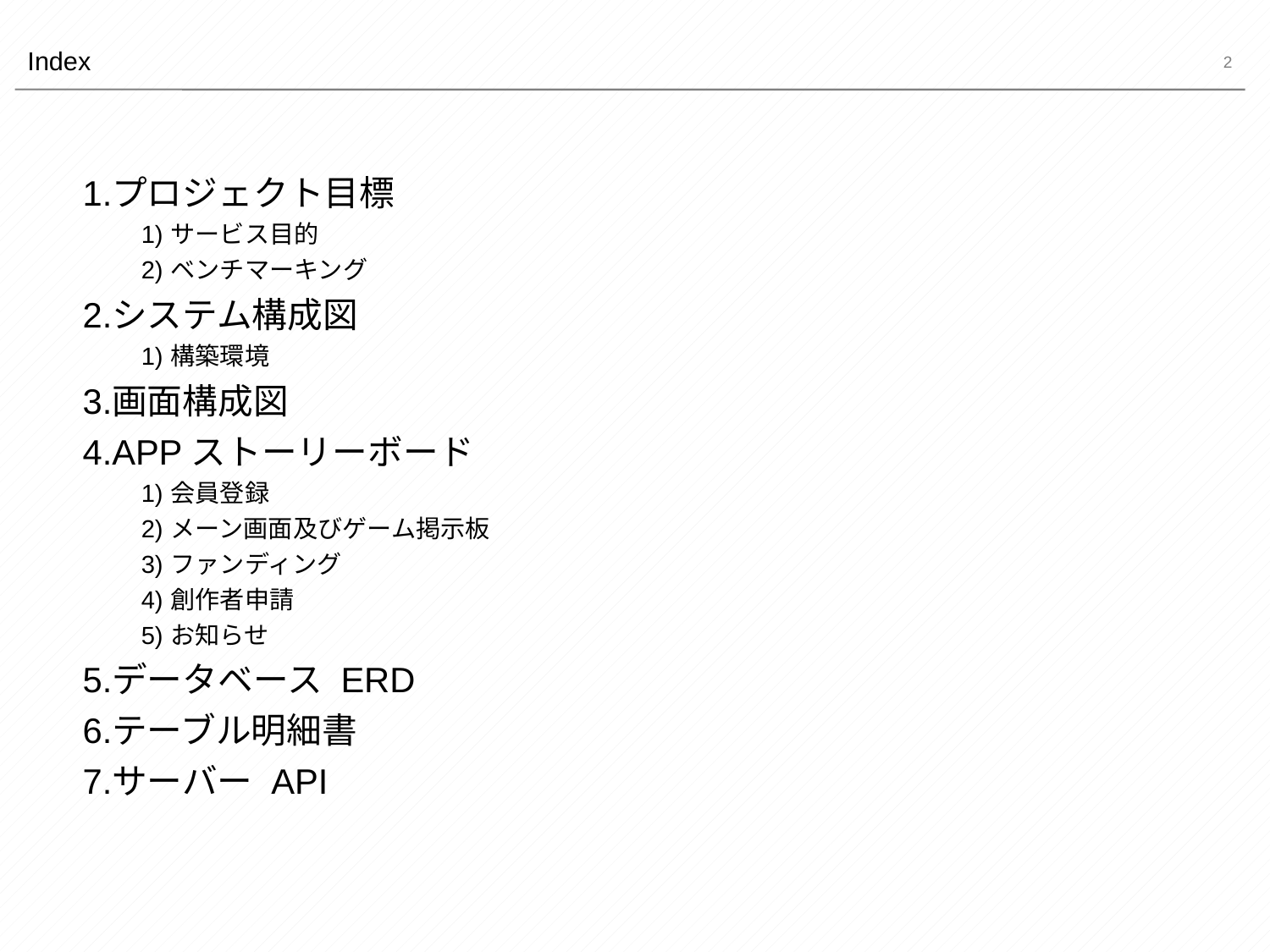

2
# Index
プロジェクト目標
サービス目的
ベンチマーキング
システム構成図
構築環境
画面構成図
APPストーリーボード
会員登録
メーン画面及びゲーム掲示板
ファンディング
創作者申請
お知らせ
データベース ERD
テーブル明細書
サーバー API